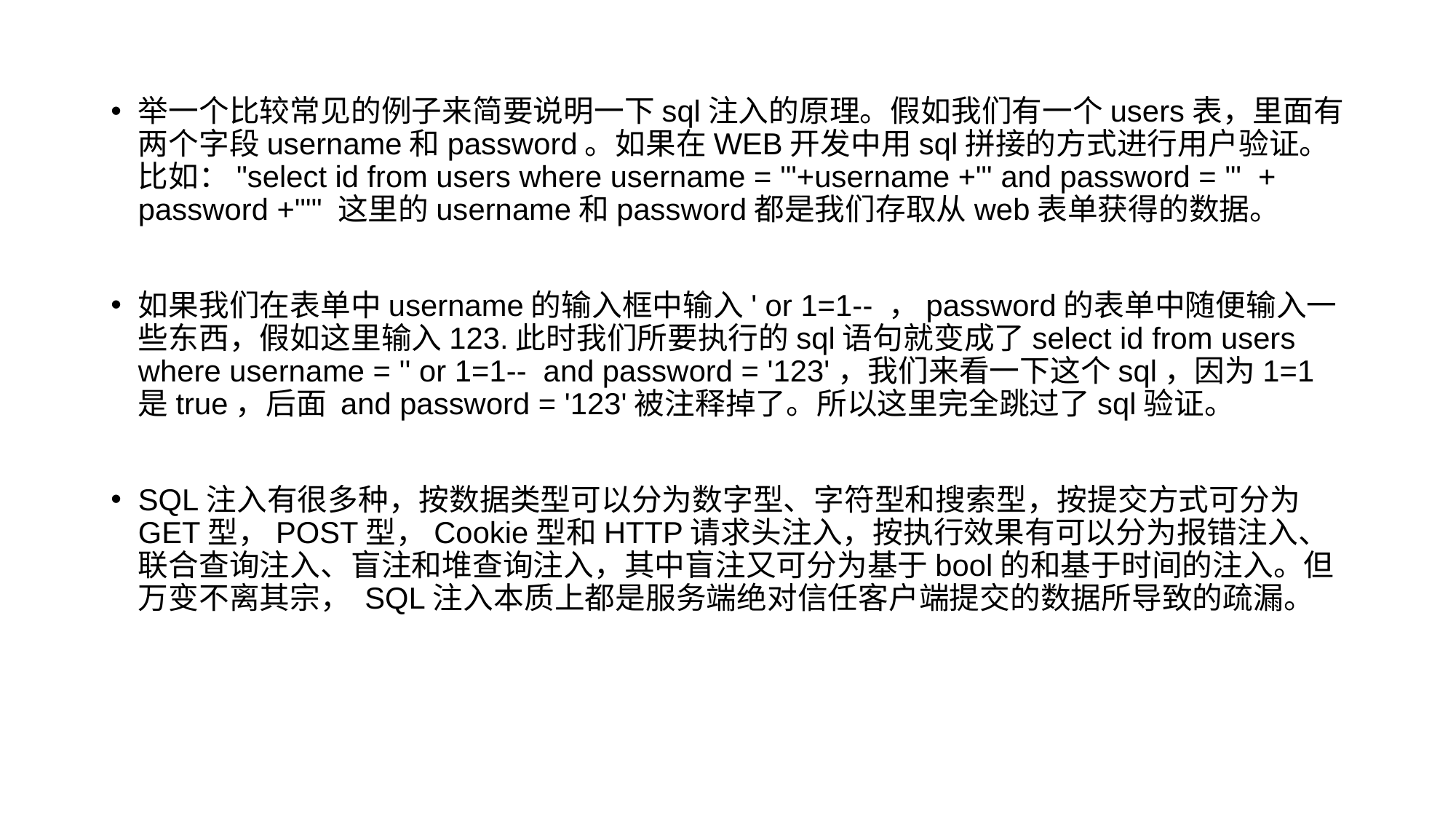

举一个比较常见的例子来简要说明一下sql注入的原理。假如我们有一个users表，里面有两个字段username和password。如果在WEB开发中用sql拼接的方式进行用户验证。比如："select id from users where username = '"+username +"' and password = '"  + password +"'" 这里的username和password都是我们存取从web表单获得的数据。

如果我们在表单中username的输入框中输入' or 1=1-- ，password的表单中随便输入一些东西，假如这里输入123.此时我们所要执行的sql语句就变成了select id from users where username = '' or 1=1--  and password = '123'，我们来看一下这个sql，因为1=1是true，后面 and password = '123'被注释掉了。所以这里完全跳过了sql验证。

SQL注入有很多种，按数据类型可以分为数字型、字符型和搜索型，按提交方式可分为GET型，POST型，Cookie型和HTTP请求头注入，按执行效果有可以分为报错注入、联合查询注入、盲注和堆查询注入，其中盲注又可分为基于bool的和基于时间的注入。但万变不离其宗， SQL注入本质上都是服务端绝对信任客户端提交的数据所导致的疏漏。